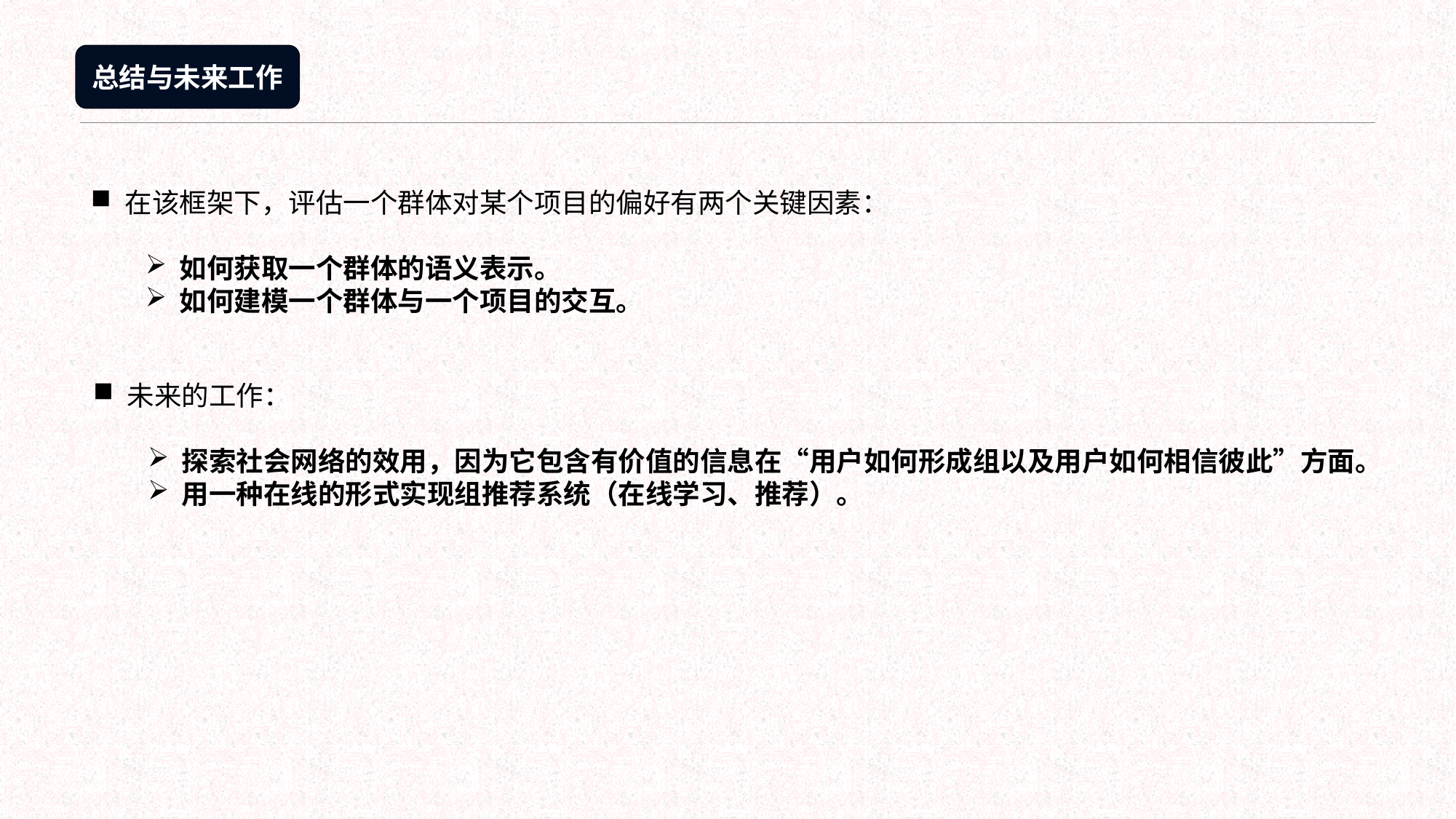

总结与未来工作
在该框架下，评估一个群体对某个项目的偏好有两个关键因素：

如何获取一个群体的语义表示。
如何建模一个群体与一个项目的交互。
未来的工作：

探索社会网络的效用，因为它包含有价值的信息在“用户如何形成组以及用户如何相信彼此”方面。
用一种在线的形式实现组推荐系统（在线学习、推荐）。